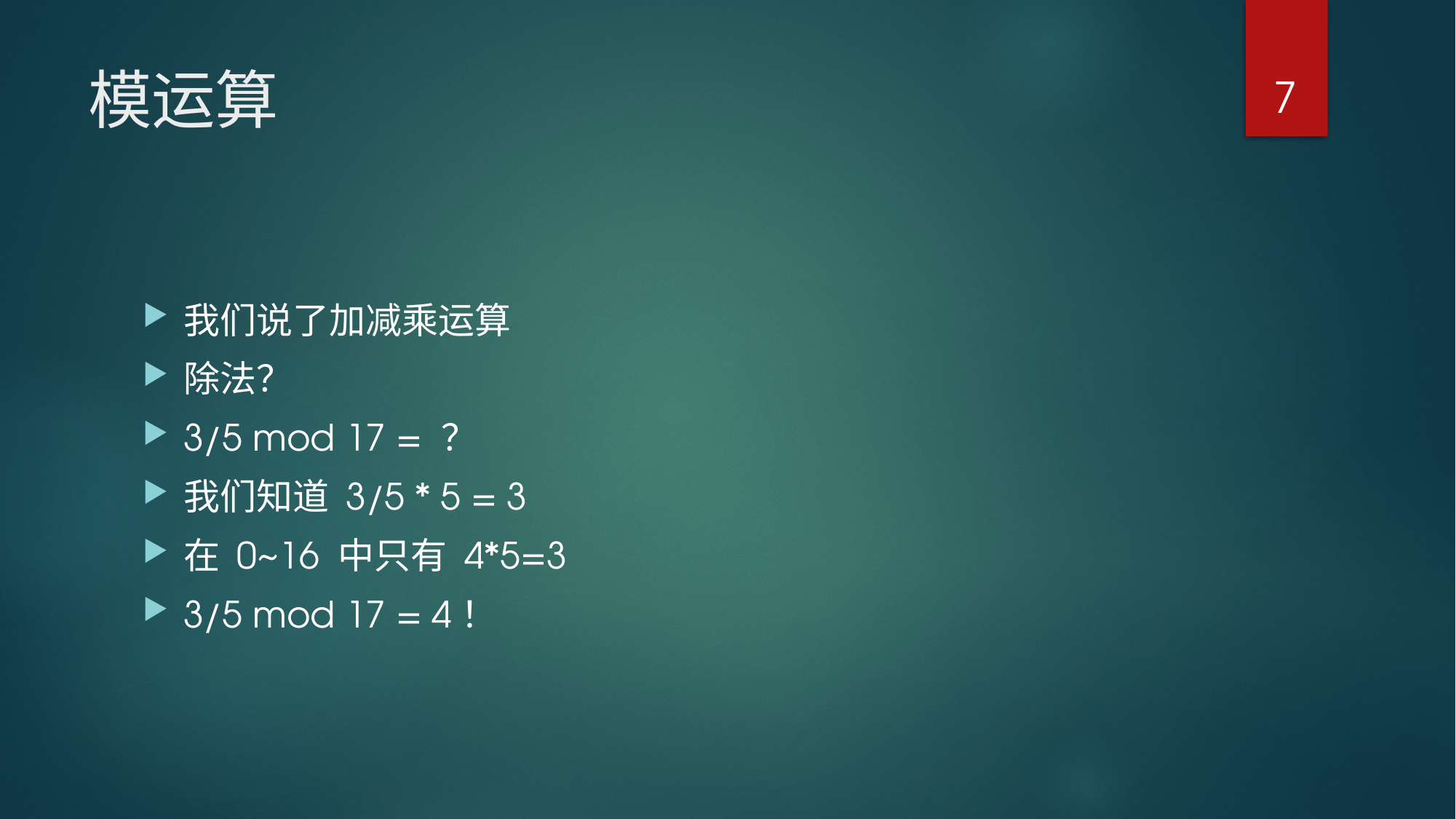

7
# 模运算
我们说了加减乘运算
除法？
3/5 mod 17 = ？
我们知道 3/5 * 5 = 3
在 0~16 中只有 4*5=3
3/5 mod 17 = 4！